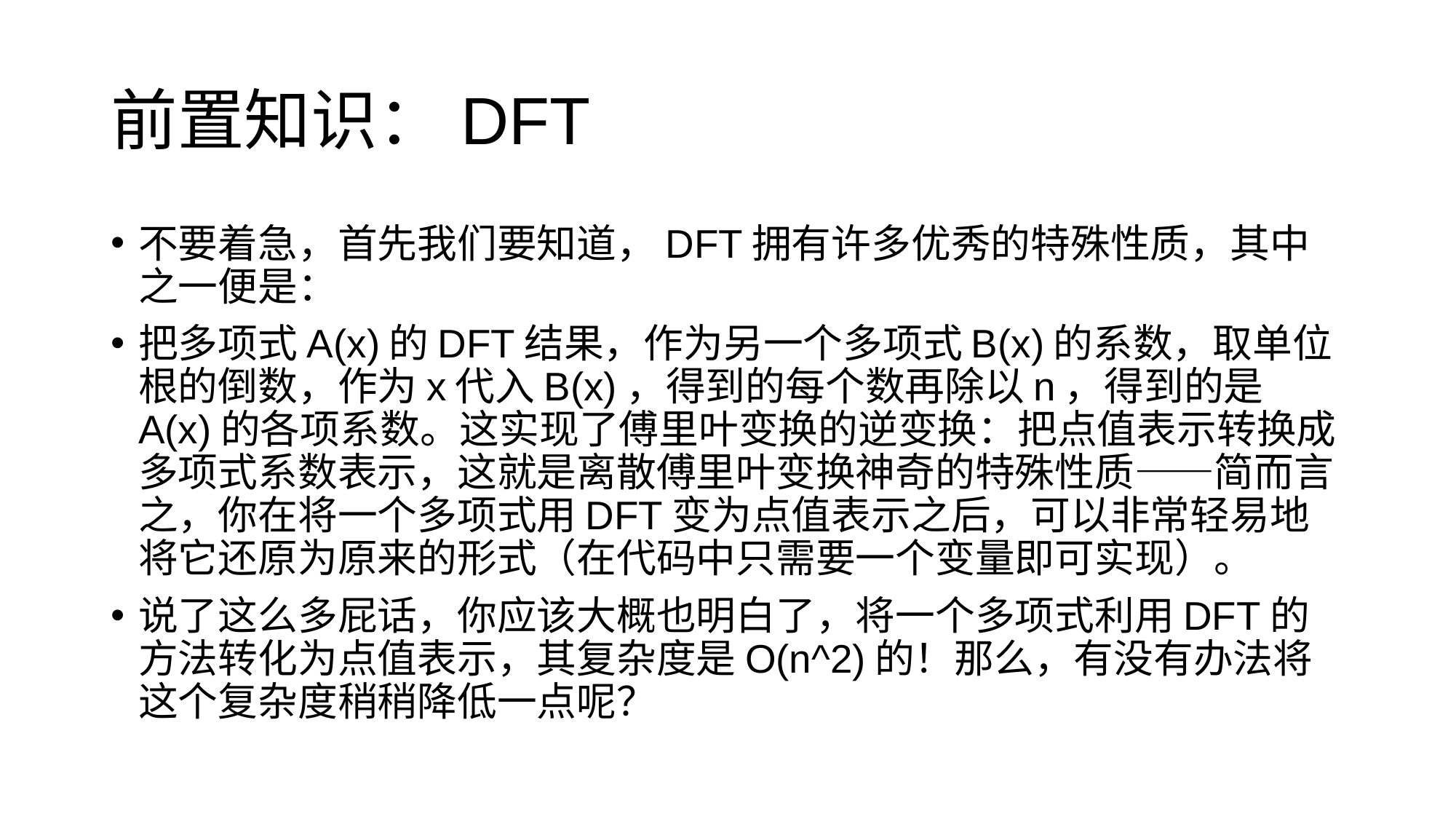

# 前置知识：DFT
不要着急，首先我们要知道，DFT拥有许多优秀的特殊性质，其中之一便是：
把多项式A(x)的DFT结果，作为另一个多项式B(x)的系数，取单位根的倒数，作为x代入B(x)，得到的每个数再除以n，得到的是A(x)的各项系数。这实现了傅里叶变换的逆变换：把点值表示转换成多项式系数表示，这就是离散傅里叶变换神奇的特殊性质——简而言之，你在将一个多项式用DFT变为点值表示之后，可以非常轻易地将它还原为原来的形式（在代码中只需要一个变量即可实现）。
说了这么多屁话，你应该大概也明白了，将一个多项式利用DFT的方法转化为点值表示，其复杂度是O(n^2)的！那么，有没有办法将这个复杂度稍稍降低一点呢？